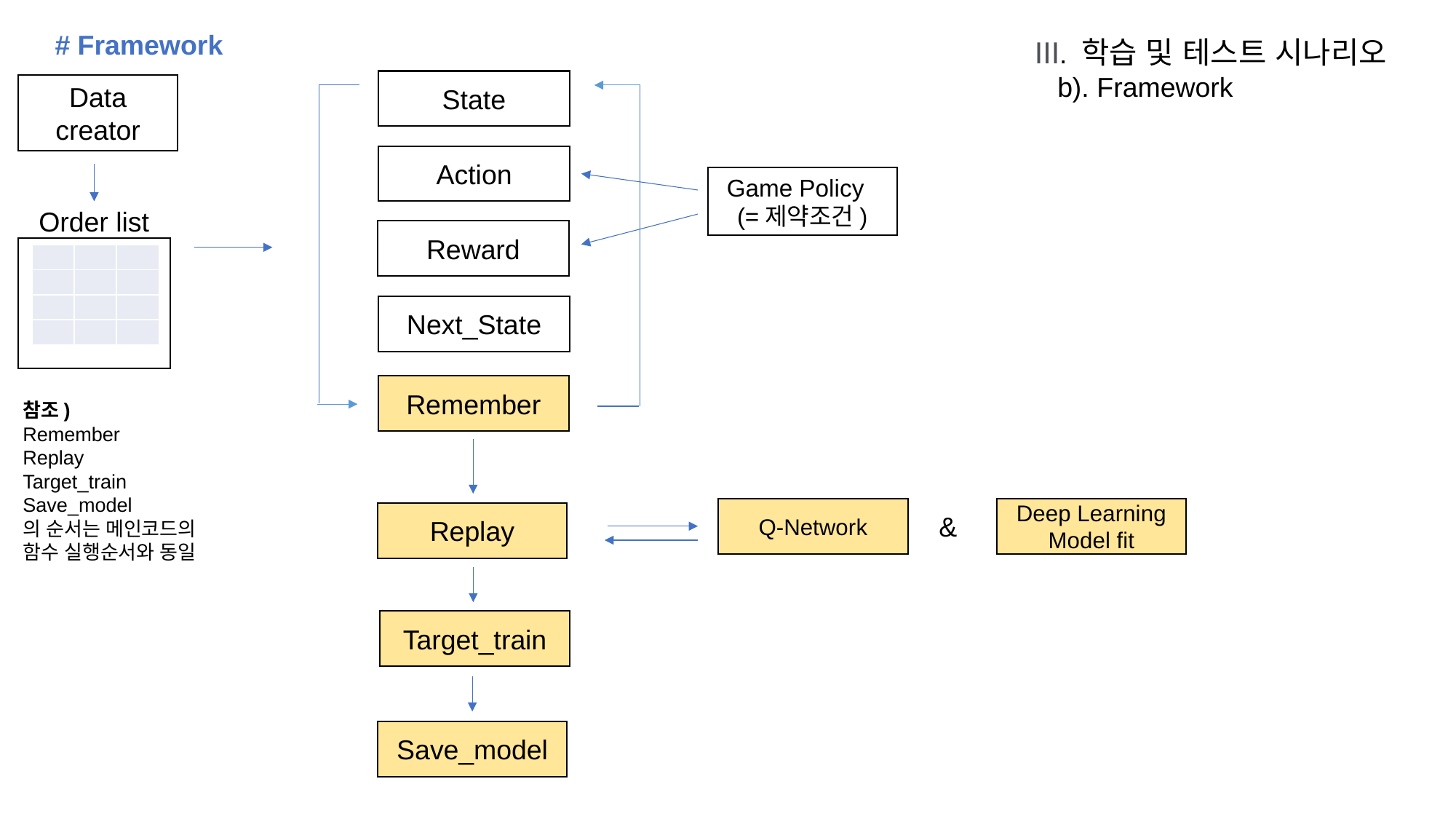

# Framework
III. 학습 및 테스트 시나리오
   b). Framework
State
Action
Reward
Next_State
Data creator
Game Policy
(=제약조건)
Order list

|  |  |  |
| --- | --- | --- |
|  |  |  |
|  |  |  |
|  |  |  |
Remember
참조)
Remember
Replay
Target_train
Save_model
의 순서는 메인코드의
함수 실행순서와 동일
Q-Network
Deep Learning Model fit
Replay
&
Target_train
Save_model